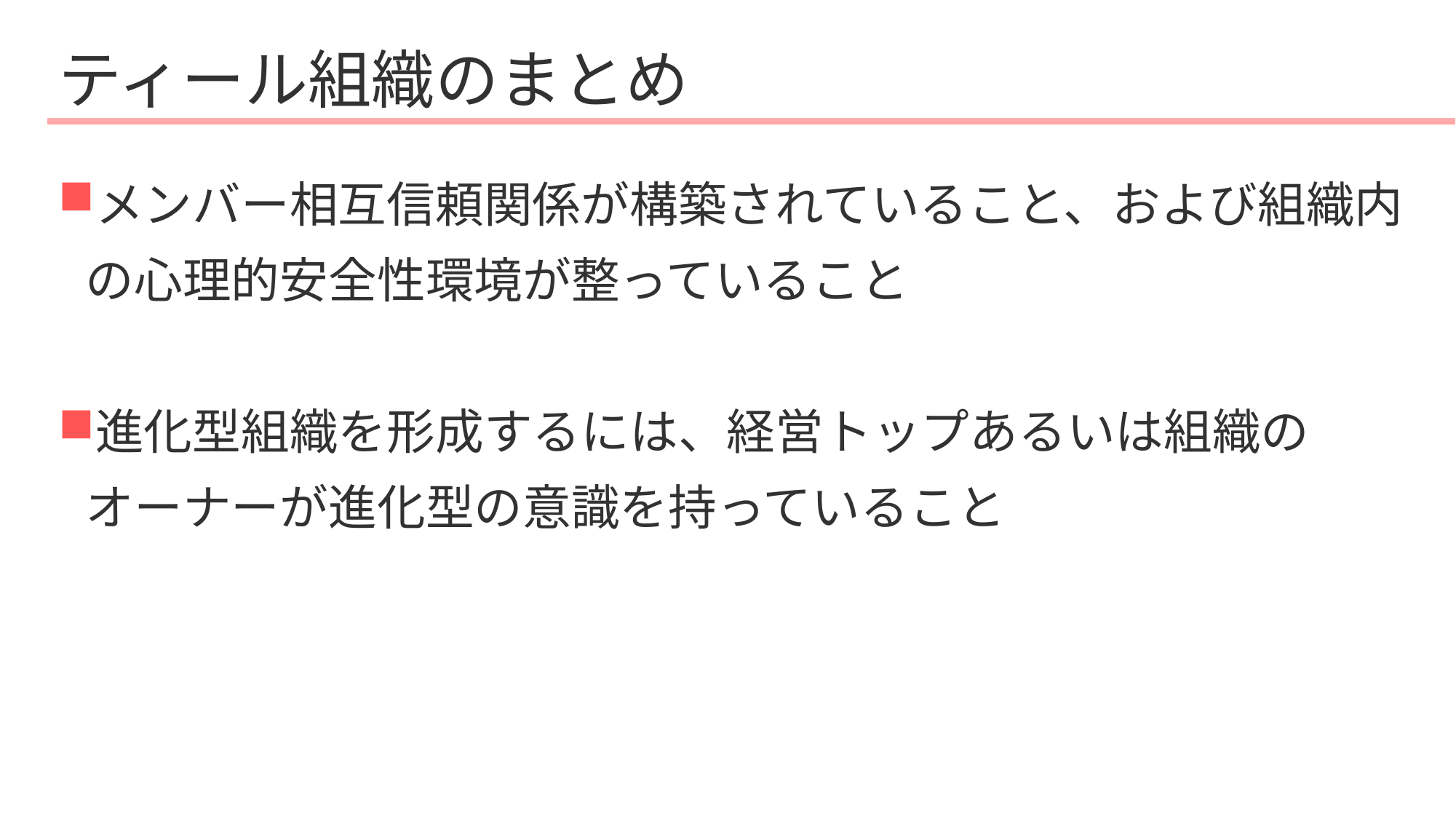

# ティール組織のまとめ
メンバー相互信頼関係が構築されていること、および組織内の心理的安全性環境が整っていること
進化型組織を形成するには、経営トップあるいは組織のオーナーが進化型の意識を持っていること
146